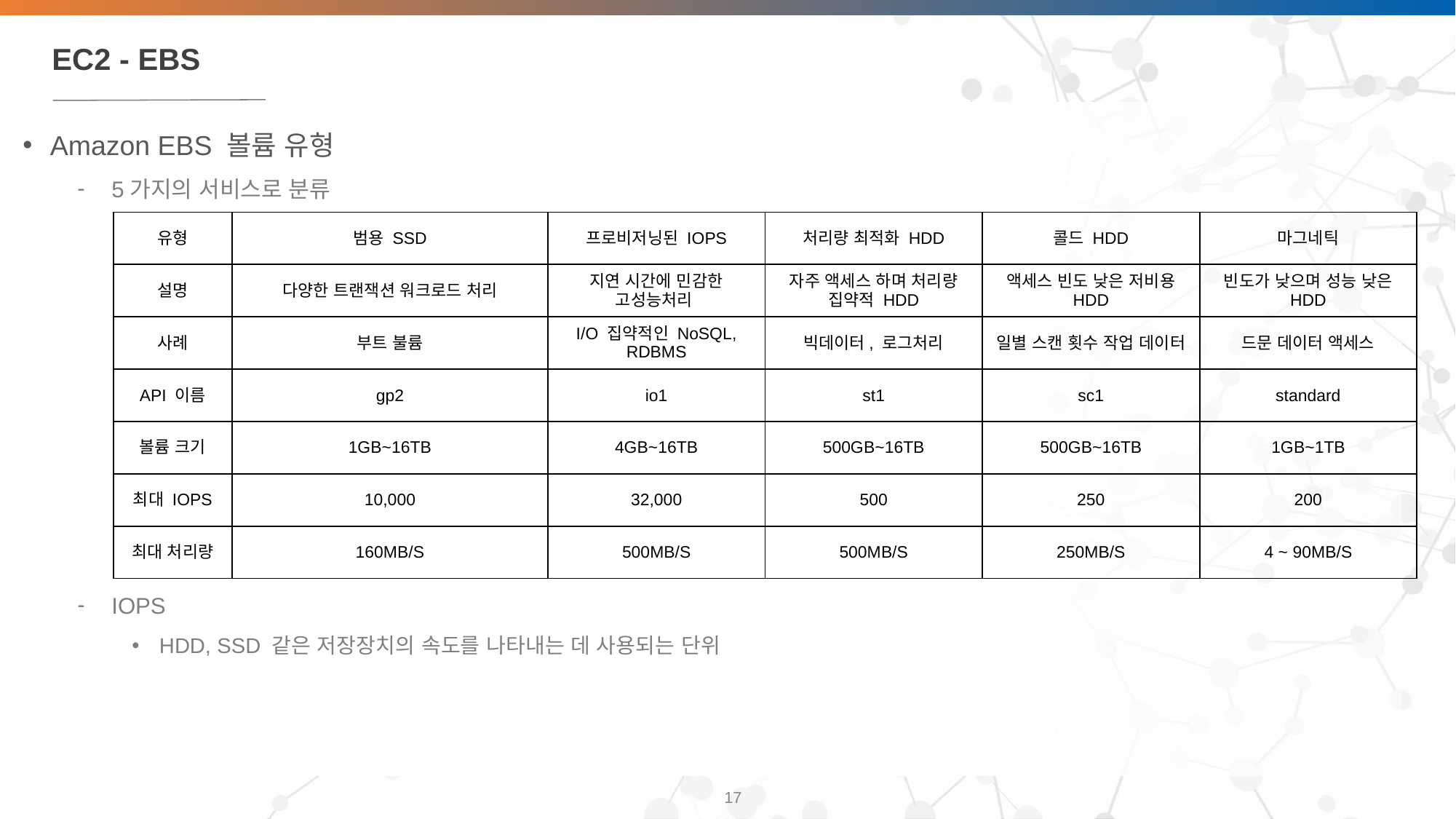

# EC2 - EBS
Amazon EBS 볼륨 유형
5가지의 서비스로 분류

IOPS
HDD, SSD 같은 저장장치의 속도를 나타내는 데 사용되는 단위
| 유형 | 범용 SSD | 프로비저닝된 IOPS | 처리량 최적화 HDD | 콜드 HDD | 마그네틱 |
| --- | --- | --- | --- | --- | --- |
| 설명 | 다양한 트랜잭션 워크로드 처리 | 지연 시간에 민감한 고성능처리 | 자주 액세스 하며 처리량 집약적 HDD | 액세스 빈도 낮은 저비용 HDD | 빈도가 낮으며 성능 낮은 HDD |
| 사례 | 부트 불륨 | I/O 집약적인 NoSQL, RDBMS | 빅데이터, 로그처리 | 일별 스캔 횟수 작업 데이터 | 드문 데이터 액세스 |
| API 이름 | gp2 | io1 | st1 | sc1 | standard |
| 볼륨 크기 | 1GB~16TB | 4GB~16TB | 500GB~16TB | 500GB~16TB | 1GB~1TB |
| 최대 IOPS | 10,000 | 32,000 | 500 | 250 | 200 |
| 최대 처리량 | 160MB/S | 500MB/S | 500MB/S | 250MB/S | 4 ~ 90MB/S |
17